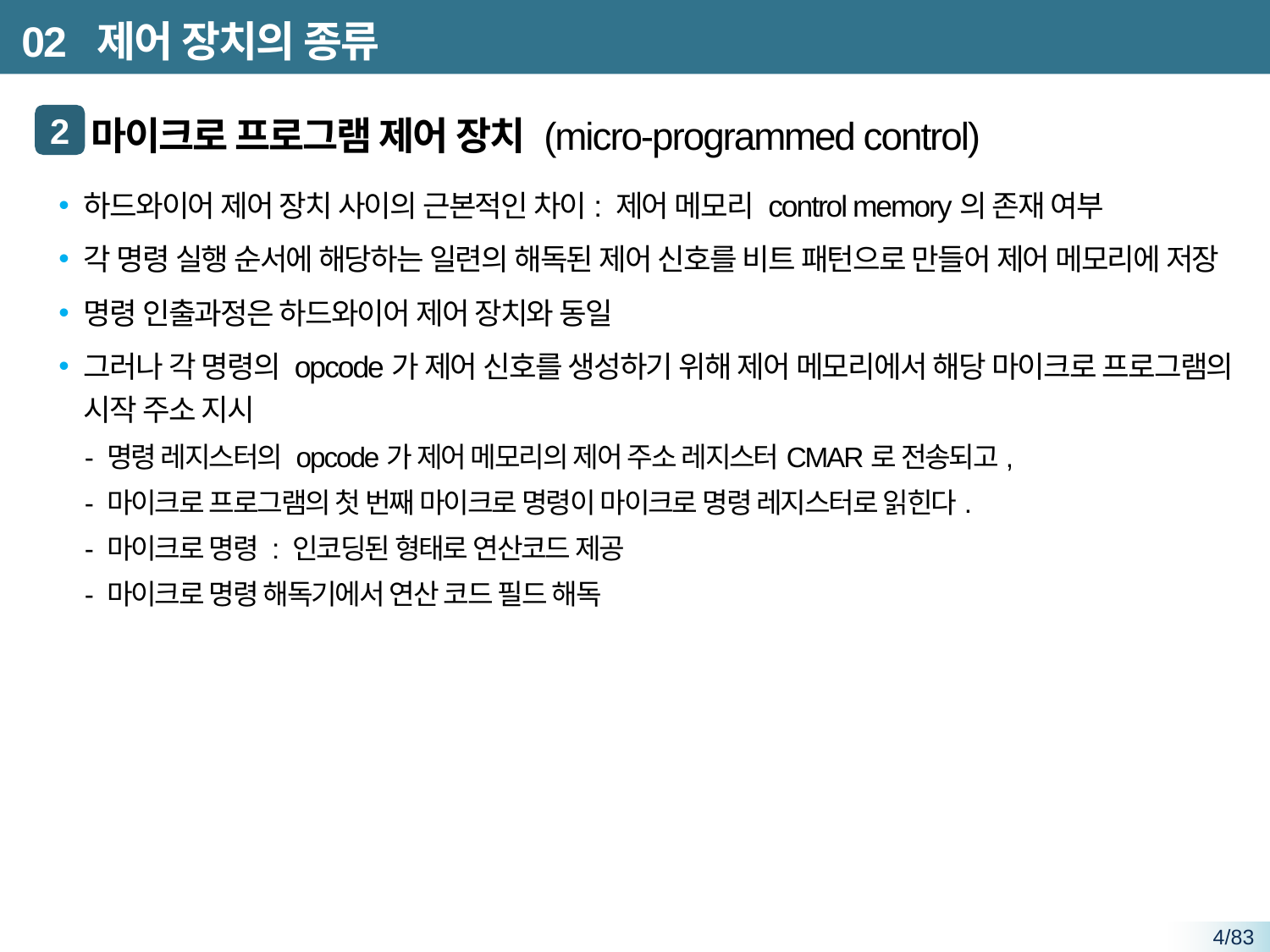

# 02  제어 장치의 종류
     마이크로 프로그램 제어 장치 (micro-programmed control)
하드와이어 제어 장치 사이의 근본적인 차이: 제어 메모리 control memory의 존재 여부
각 명령 실행 순서에 해당하는 일련의 해독된 제어 신호를 비트 패턴으로 만들어 제어 메모리에 저장
명령 인출과정은 하드와이어 제어 장치와 동일
그러나 각 명령의 opcode가 제어 신호를 생성하기 위해 제어 메모리에서 해당 마이크로 프로그램의 시작 주소 지시
- 명령 레지스터의 opcode가 제어 메모리의 제어 주소 레지스터CMAR로 전송되고,
- 마이크로 프로그램의 첫 번째 마이크로 명령이 마이크로 명령 레지스터로 읽힌다.
- 마이크로 명령 : 인코딩된 형태로 연산코드 제공
- 마이크로 명령 해독기에서 연산 코드 필드 해독
2